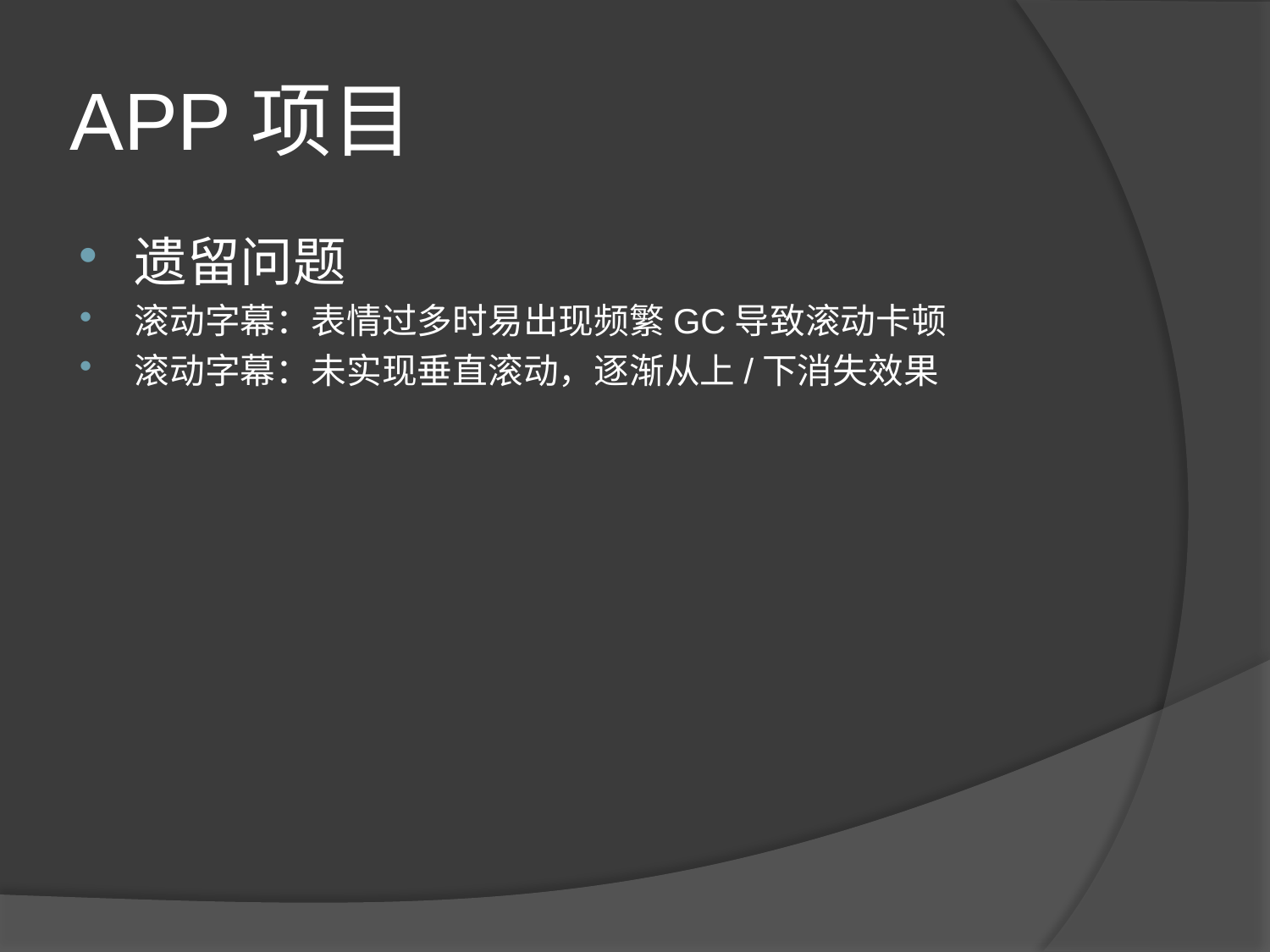

# APP项目
遗留问题
滚动字幕：表情过多时易出现频繁GC导致滚动卡顿
滚动字幕：未实现垂直滚动，逐渐从上/下消失效果